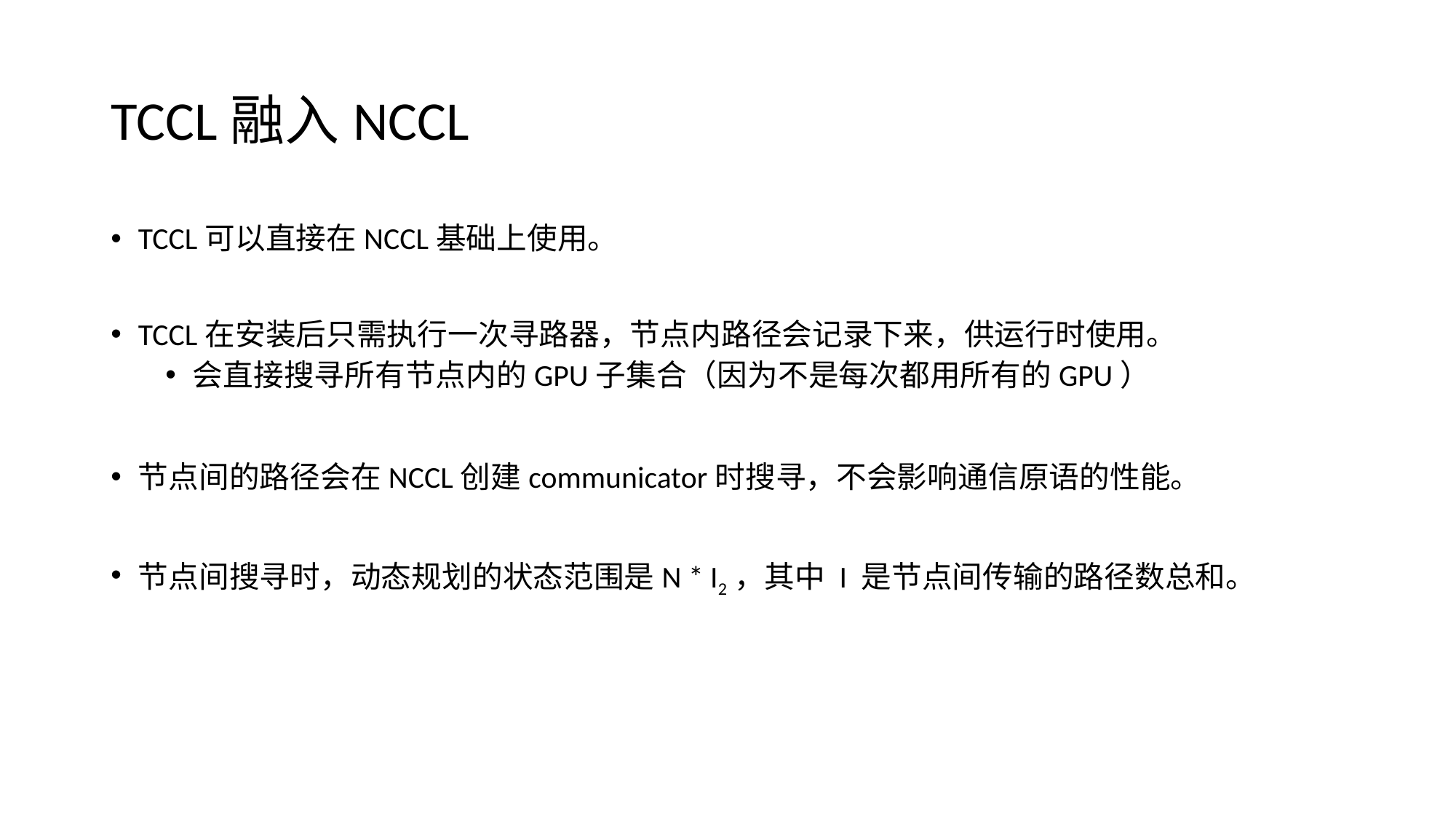

# TCCL融入NCCL
TCCL可以直接在NCCL基础上使用。

TCCL在安装后只需执行一次寻路器，节点内路径会记录下来，供运行时使用。
会直接搜寻所有节点内的GPU子集合（因为不是每次都用所有的GPU）

节点间的路径会在NCCL创建communicator时搜寻，不会影响通信原语的性能。

节点间搜寻时，动态规划的状态范围是N * I2，其中 I 是节点间传输的路径数总和。